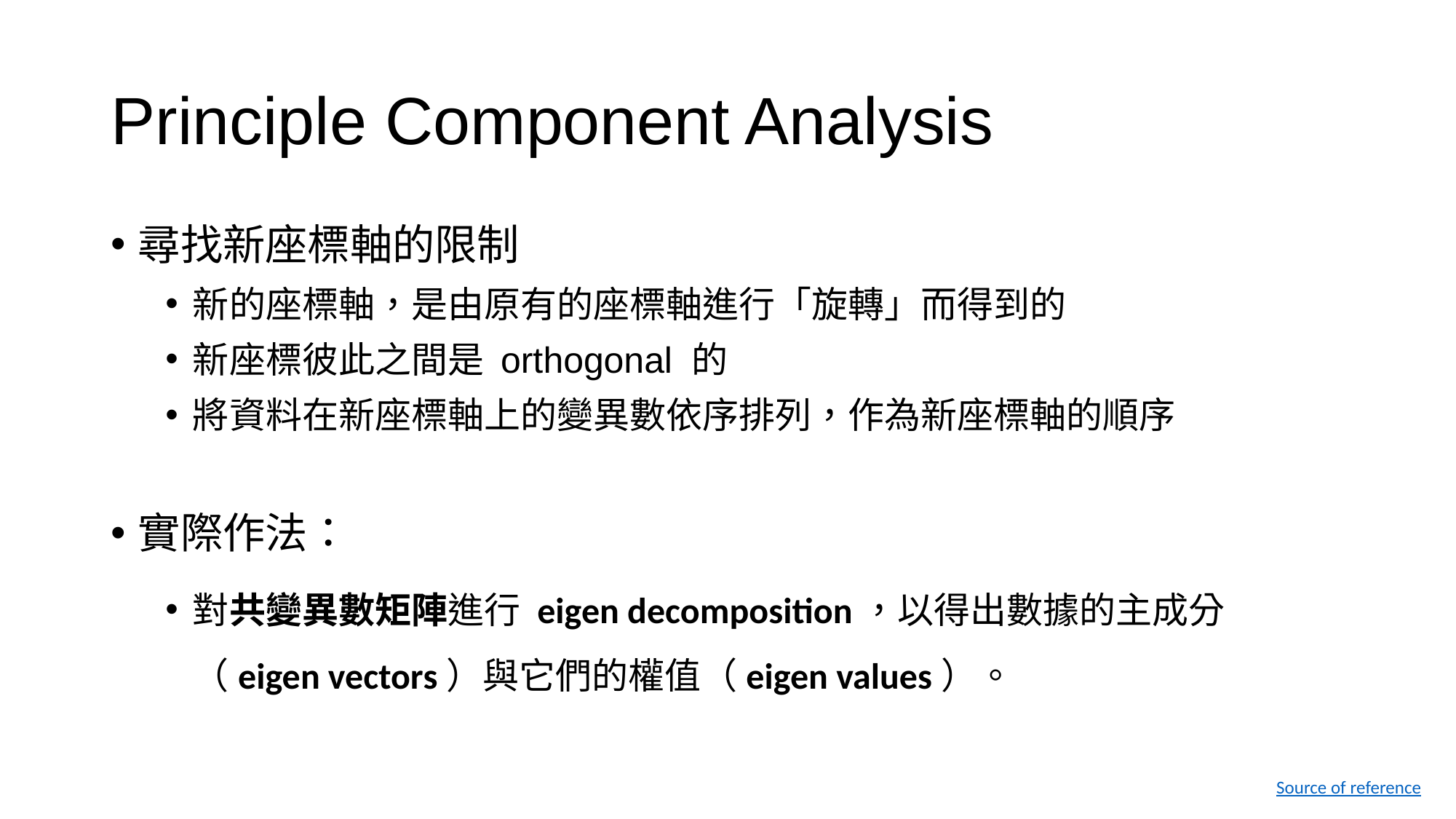

# Principle Component Analysis
尋找新座標軸的限制
新的座標軸，是由原有的座標軸進行「旋轉」而得到的
新座標彼此之間是 orthogonal 的
將資料在新座標軸上的變異數依序排列，作為新座標軸的順序

實際作法：
對共變異數矩陣進行 eigen decomposition，以得出數據的主成分（eigen vectors）與它們的權值（eigen values）。

Source of reference